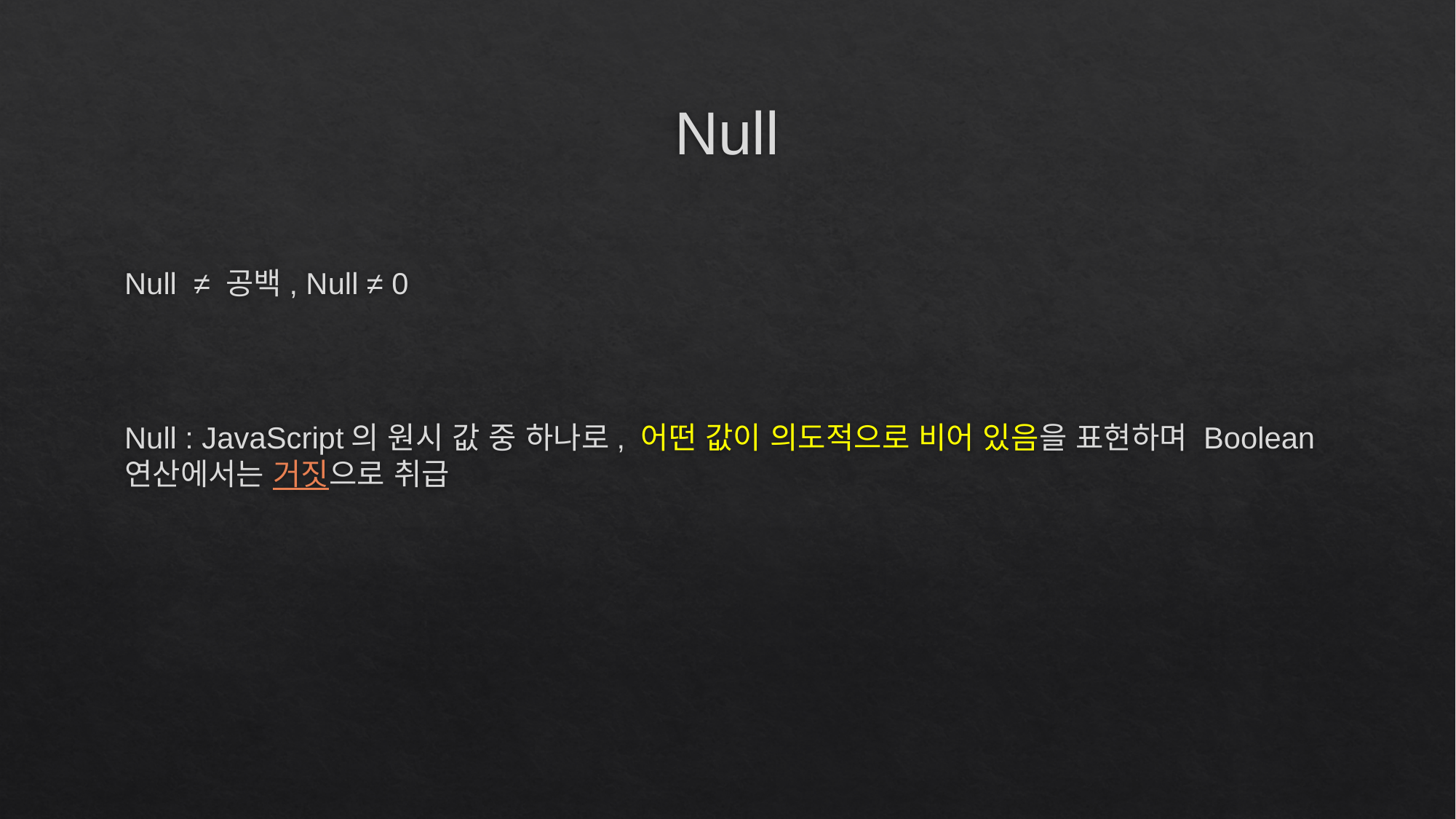

# Null

Null  ≠ 공백, Null ≠ 0

Null : JavaScript의 원시 값 중 하나로, 어떤 값이 의도적으로 비어 있음을 표현하며 Boolean 연산에서는 거짓으로 취급